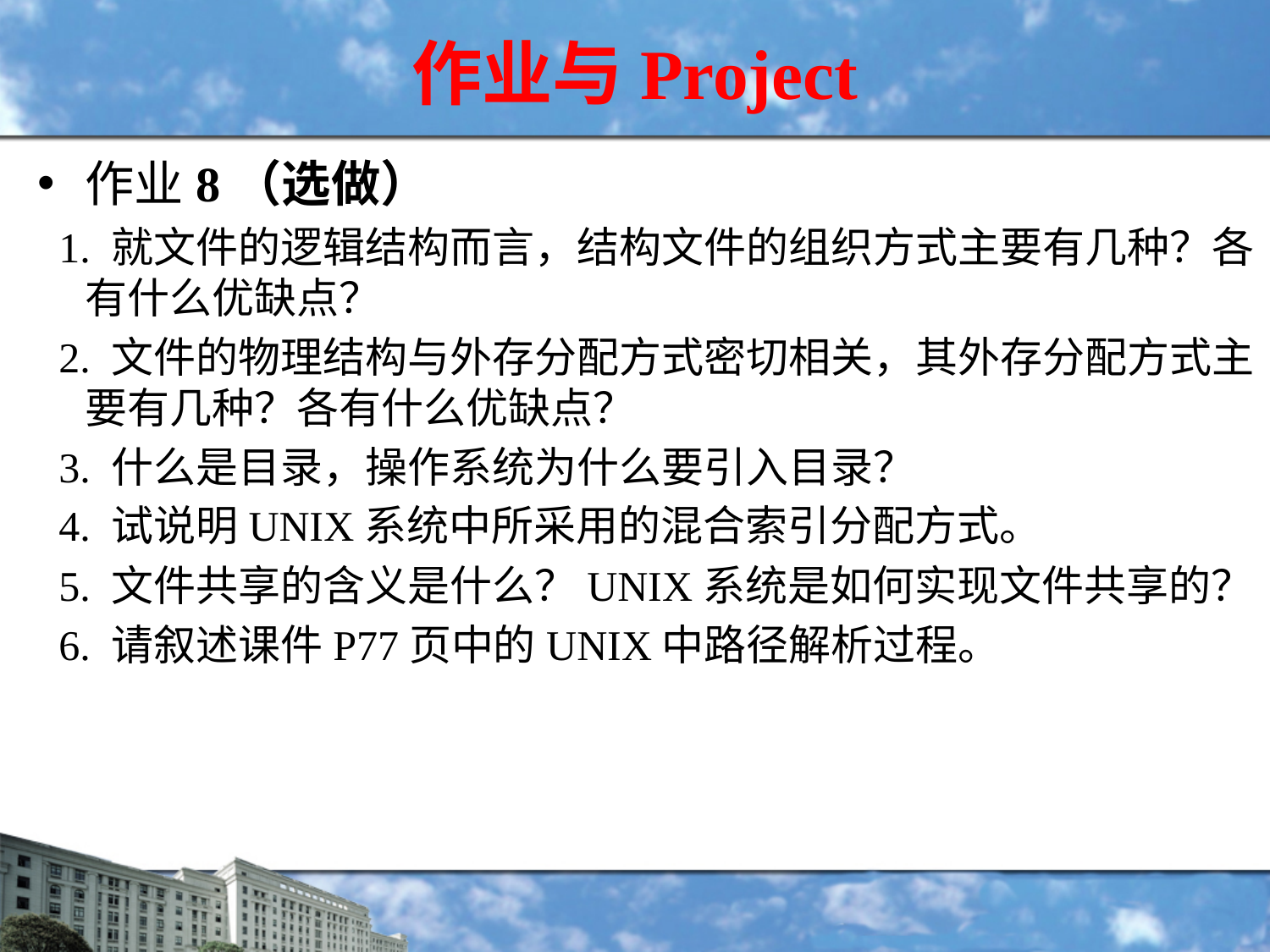

作业与Project
作业8（选做）
  1. 就文件的逻辑结构而言，结构文件的组织方式主要有几种？各有什么优缺点？
  2. 文件的物理结构与外存分配方式密切相关，其外存分配方式主要有几种？各有什么优缺点？
  3. 什么是目录，操作系统为什么要引入目录？
  4. 试说明UNIX系统中所采用的混合索引分配方式。
  5. 文件共享的含义是什么？UNIX系统是如何实现文件共享的？
  6. 请叙述课件P77页中的UNIX中路径解析过程。